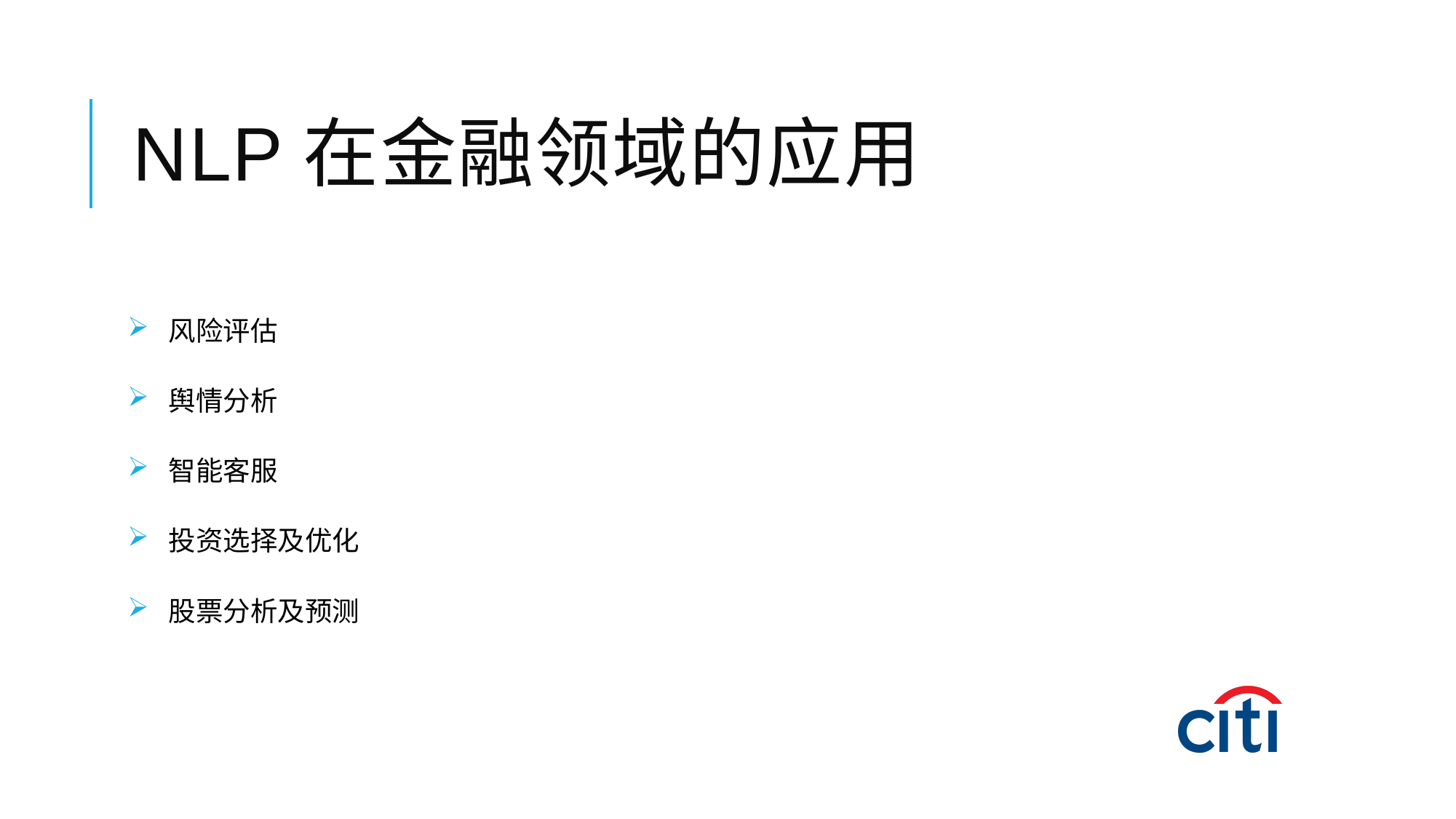

# NLP在金融领域的应用

风险评估

舆情分析

智能客服

投资选择及优化

股票分析及预测